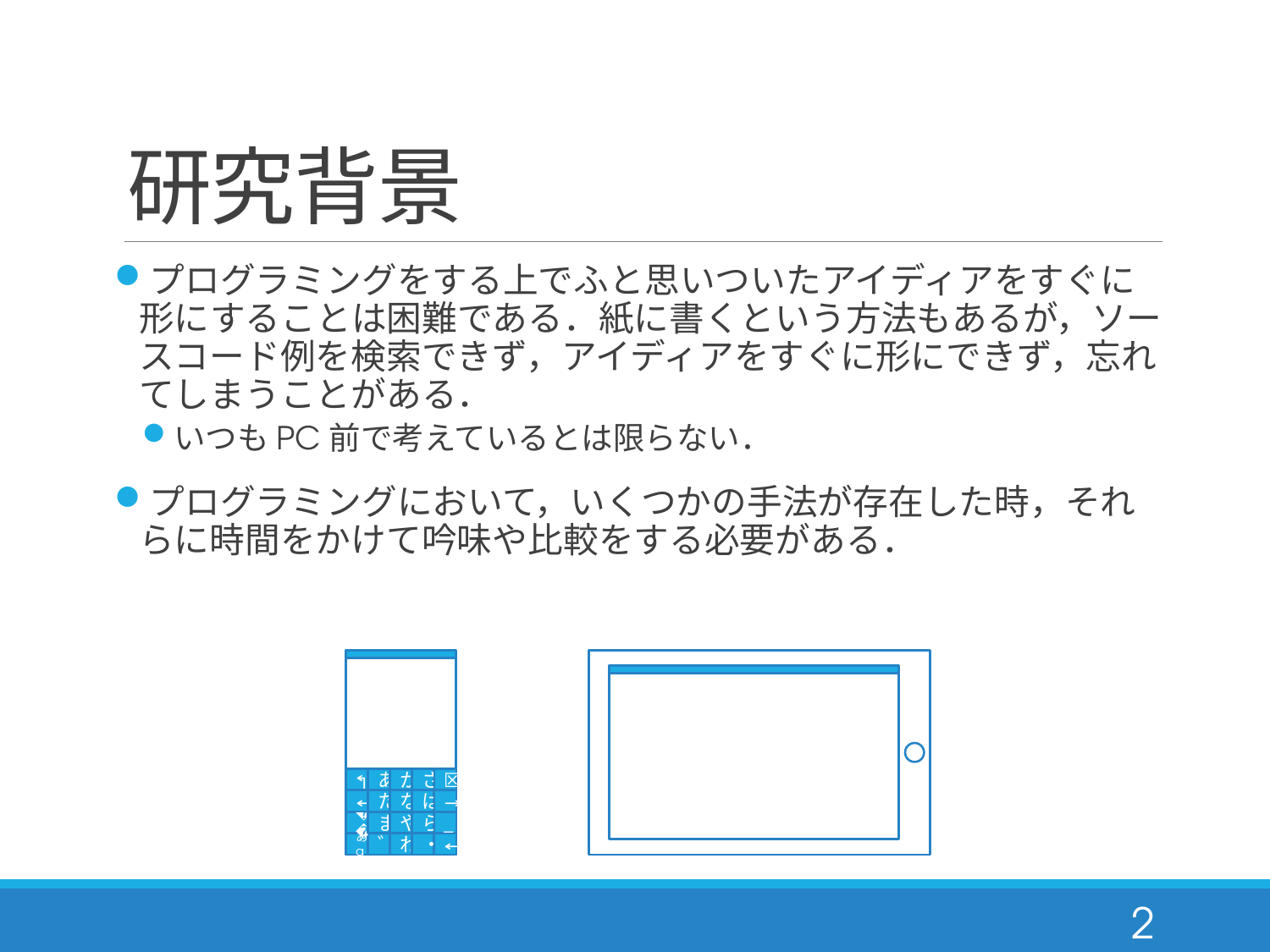

# 研究背景
プログラミングをする上でふと思いついたアイディアをすぐに形にすることは困難である．紙に書くという方法もあるが，ソースコード例を検索できず，アイディアをすぐに形にできず，忘れてしまうことがある．
いつもPC前で考えているとは限らない．
プログラミングにおいて，いくつかの手法が存在した時，それらに時間をかけて吟味や比較をする必要がある．

☒
さ
か
あ
↰
→
は
な
た
←
_
ら
や
ま
😊
↩
・
わ
゛
あa

2